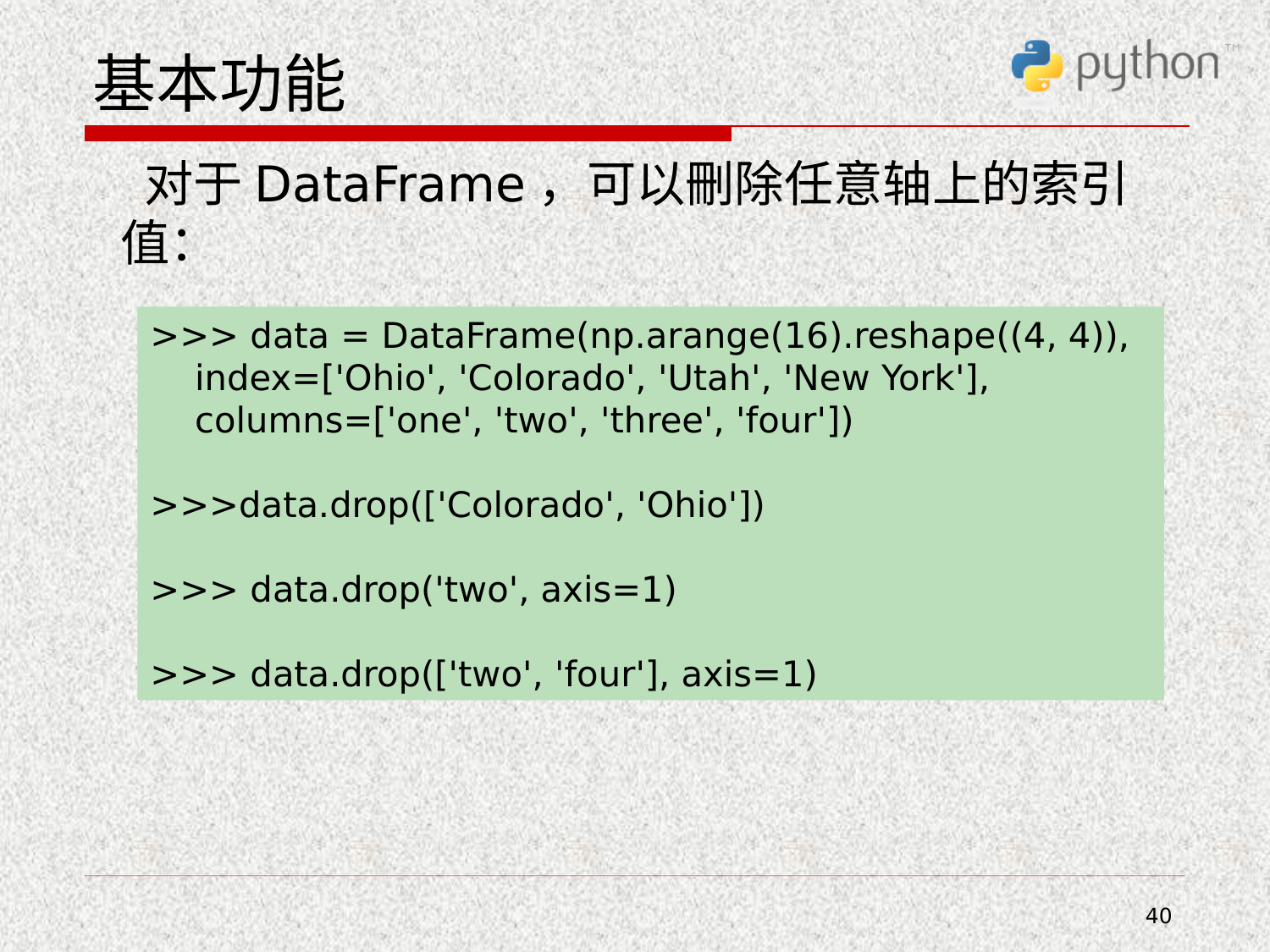

# 基本功能
       对于DataFrame，可以刪除任意轴上的索引值：
>>> data = DataFrame(np.arange(16).reshape((4, 4)),
    index=['Ohio', 'Colorado', 'Utah', 'New York'],
    columns=['one', 'two', 'three', 'four'])

>>>data.drop(['Colorado', 'Ohio'])

>>> data.drop('two', axis=1)

>>> data.drop(['two', 'four'], axis=1)
40